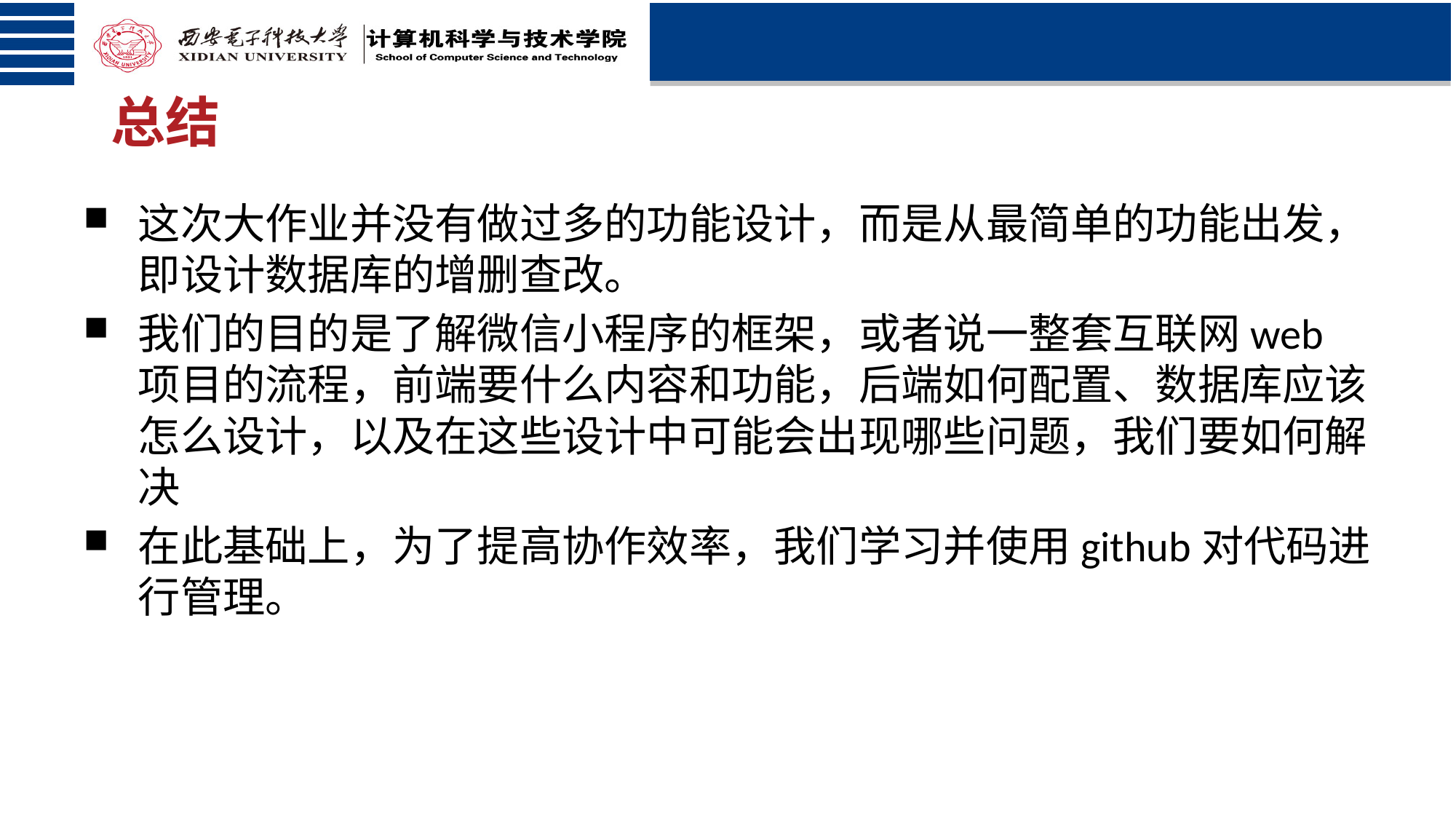

# 总结
这次大作业并没有做过多的功能设计，而是从最简单的功能出发，即设计数据库的增删查改。
我们的目的是了解微信小程序的框架，或者说一整套互联网web项目的流程，前端要什么内容和功能，后端如何配置、数据库应该怎么设计，以及在这些设计中可能会出现哪些问题，我们要如何解决
在此基础上，为了提高协作效率，我们学习并使用github对代码进行管理。